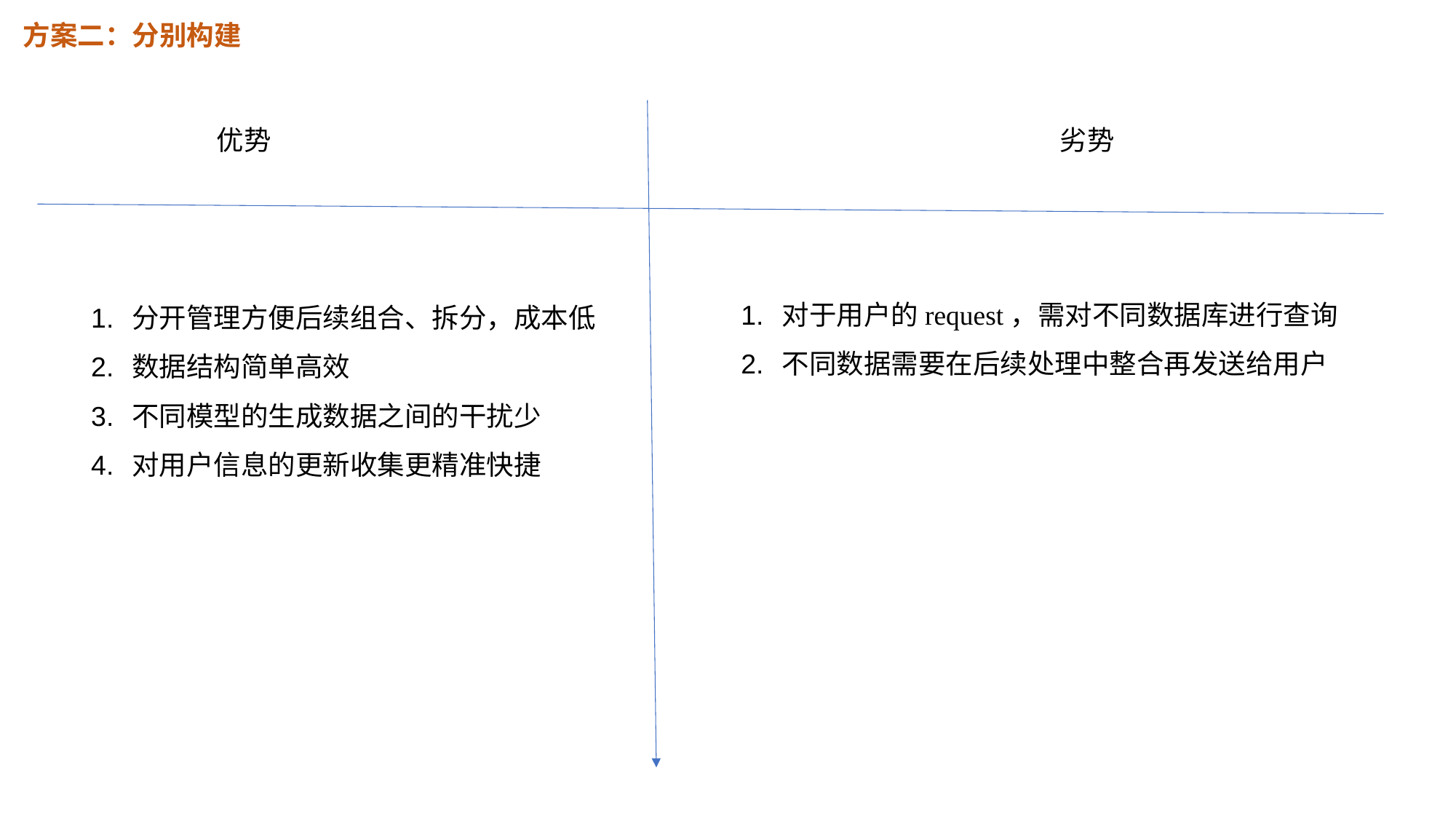

方案二：分别构建
优势
劣势
对于用户的request，需对不同数据库进行查询
不同数据需要在后续处理中整合再发送给用户
分开管理方便后续组合、拆分，成本低
数据结构简单高效
不同模型的生成数据之间的干扰少
对用户信息的更新收集更精准快捷